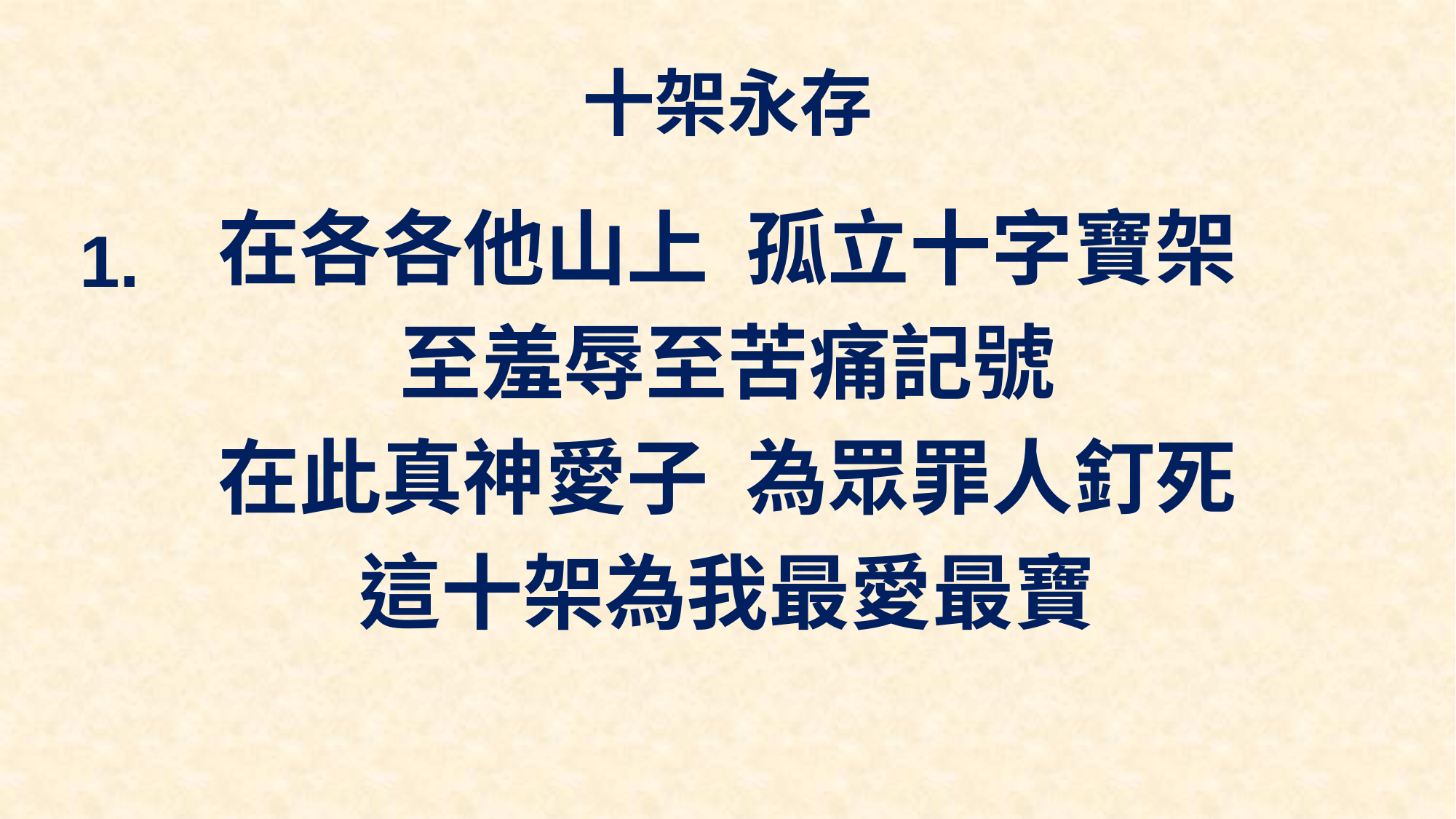

# 十架永存
在各各他山上  孤立十字寶架
至羞辱至苦痛記號
在此真神愛子  為眾罪人釘死
這十架為我最愛最寶
1.